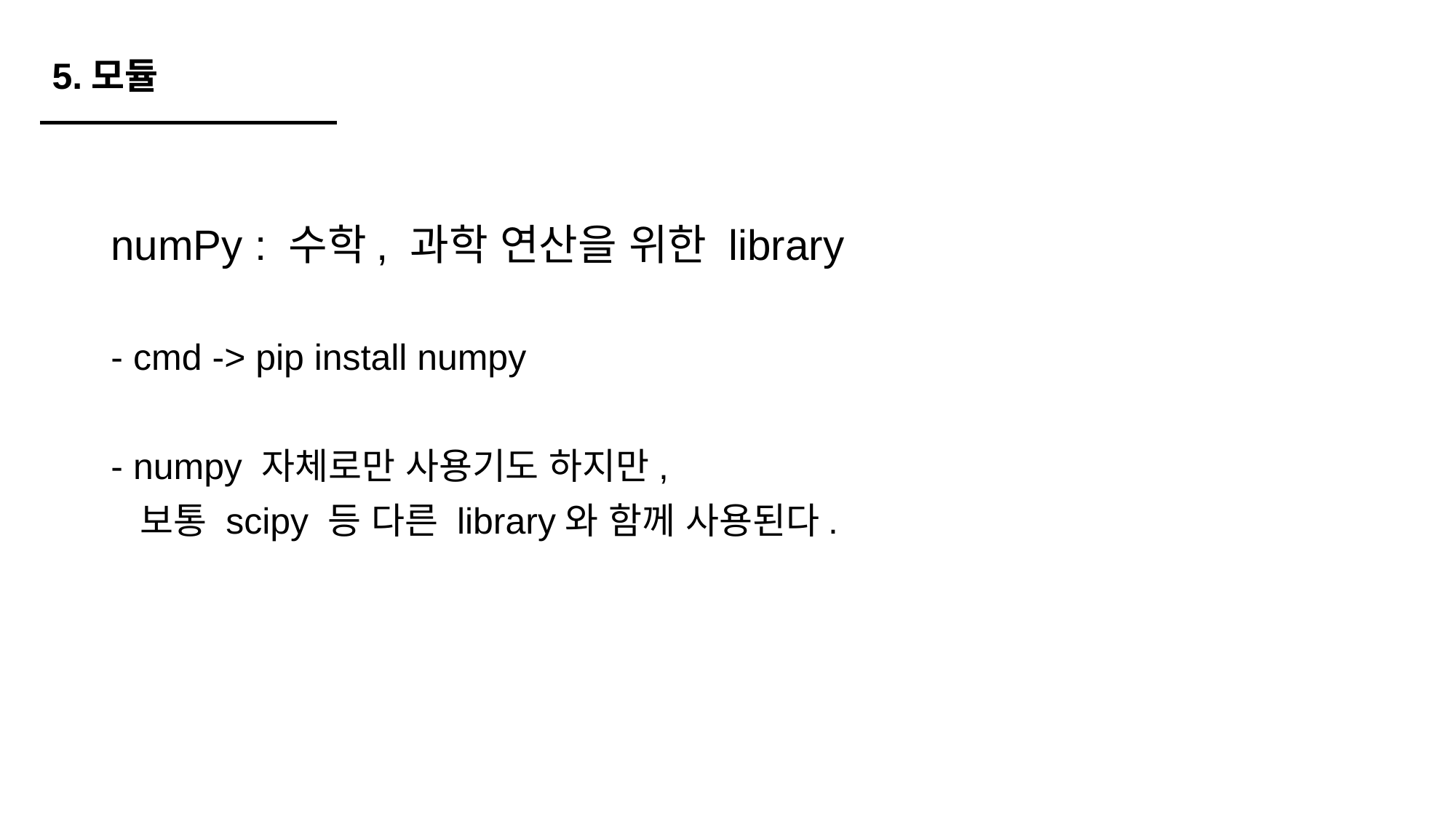

# 5.모듈

numPy : 수학, 과학 연산을 위한 library

- cmd -> pip install numpy

- numpy 자체로만 사용기도 하지만,
  보통 scipy 등 다른 library와 함께 사용된다.